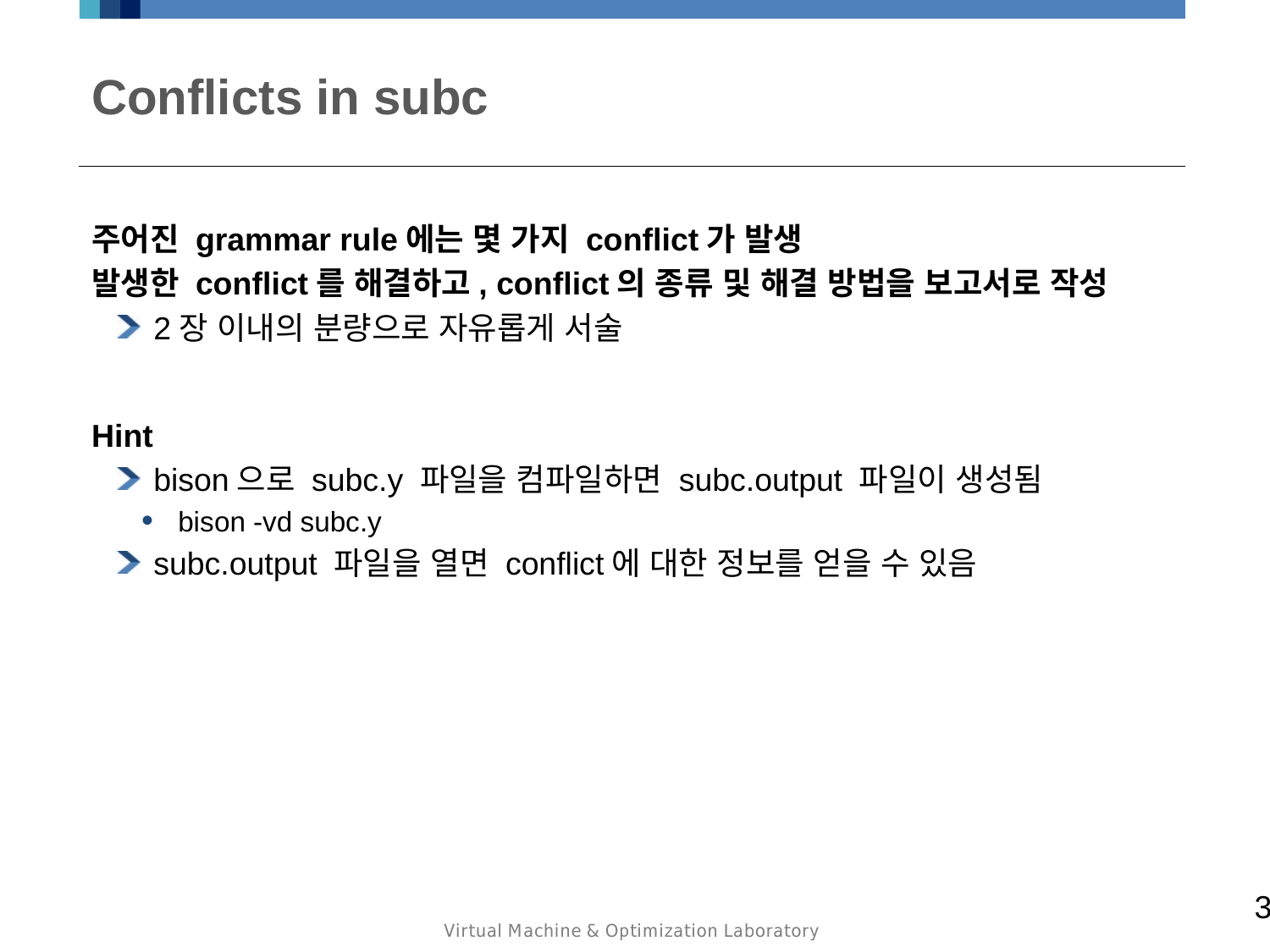

# Conflicts in subc
주어진 grammar rule에는 몇 가지 conflict가 발생
발생한 conflict를 해결하고, conflict의 종류 및 해결 방법을 보고서로 작성
2장 이내의 분량으로 자유롭게 서술

Hint
bison으로 subc.y 파일을 컴파일하면 subc.output 파일이 생성됨
bison -vd subc.y
subc.output 파일을 열면 conflict에 대한 정보를 얻을 수 있음